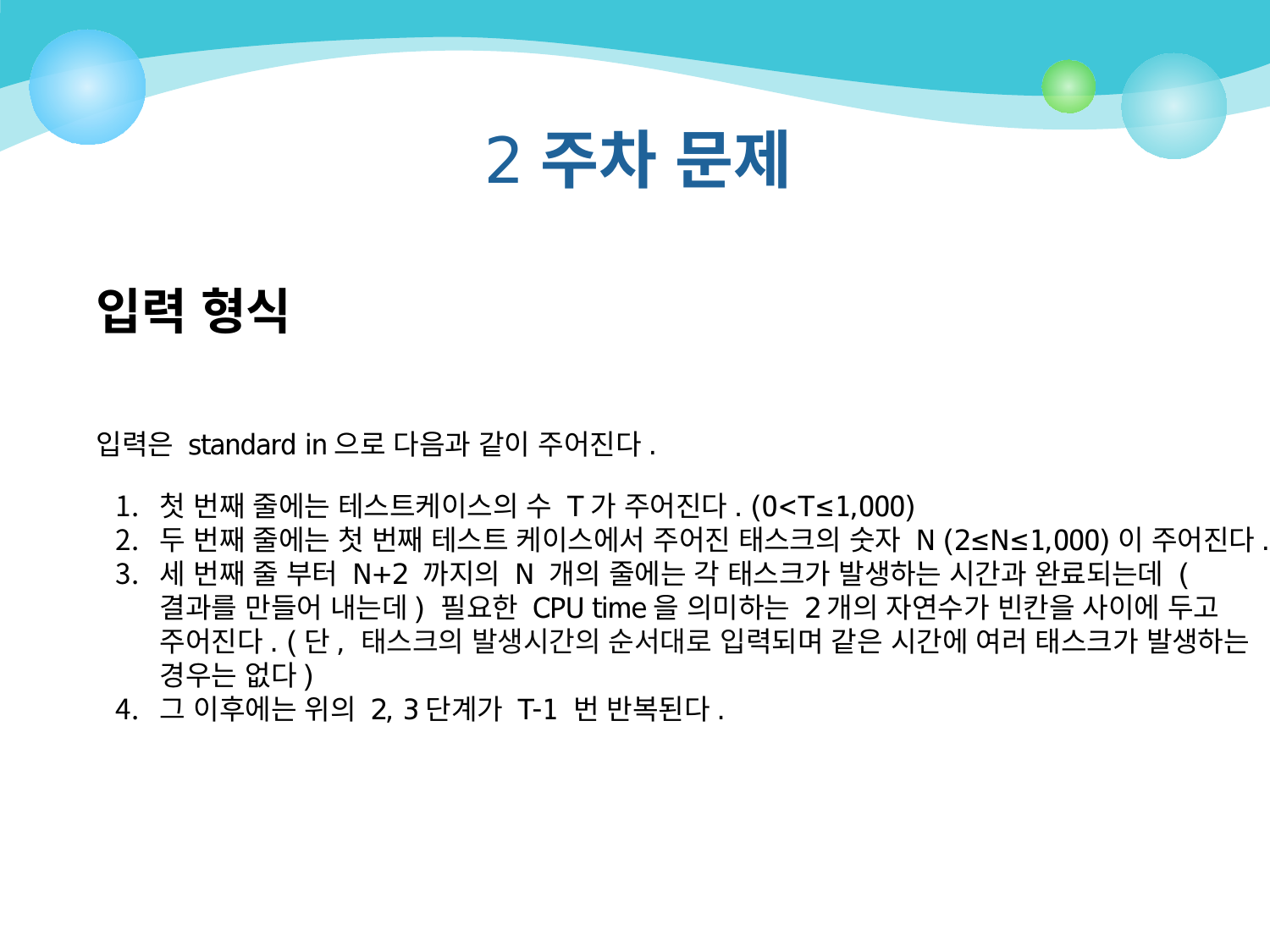

# 2주차 문제
입력 형식

입력은 standard in으로 다음과 같이 주어진다.
첫 번째 줄에는 테스트케이스의 수 T가 주어진다. (0<T≤1,000)
두 번째 줄에는 첫 번째 테스트 케이스에서 주어진 태스크의 숫자 N (2≤N≤1,000)이 주어진다.
세 번째 줄 부터 N+2 까지의 N 개의 줄에는 각 태스크가 발생하는 시간과 완료되는데 (결과를 만들어 내는데) 필요한 CPU time을 의미하는 2개의 자연수가 빈칸을 사이에 두고 주어진다. (단, 태스크의 발생시간의 순서대로 입력되며 같은 시간에 여러 태스크가 발생하는 경우는 없다)
그 이후에는 위의 2, 3단계가 T-1 번 반복된다.